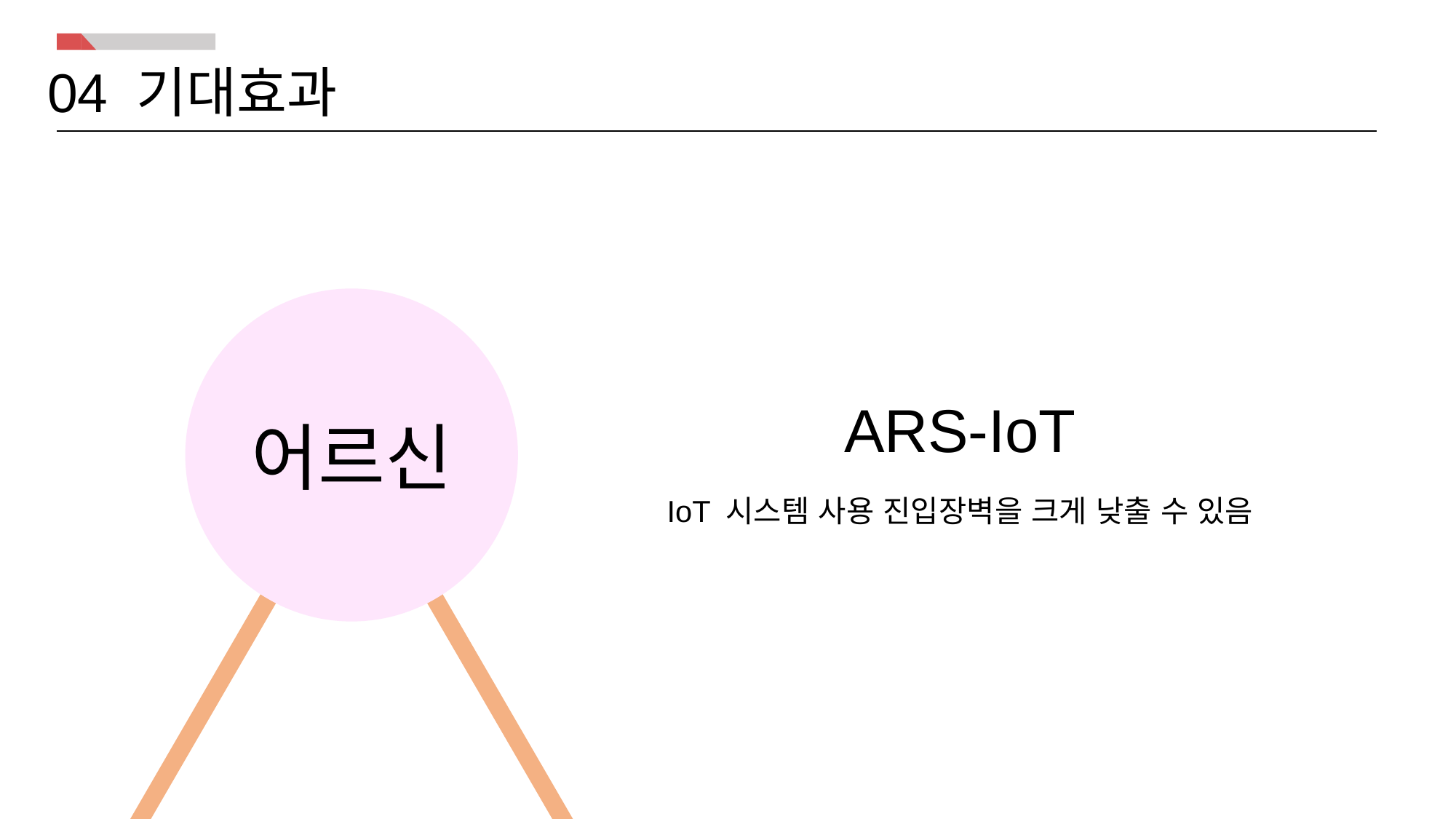

04 기대효과
어르신

실론티
공공
기관
보호자
ARS-IoT
IoT 시스템 사용 진입장벽을 크게 낮출 수 있음